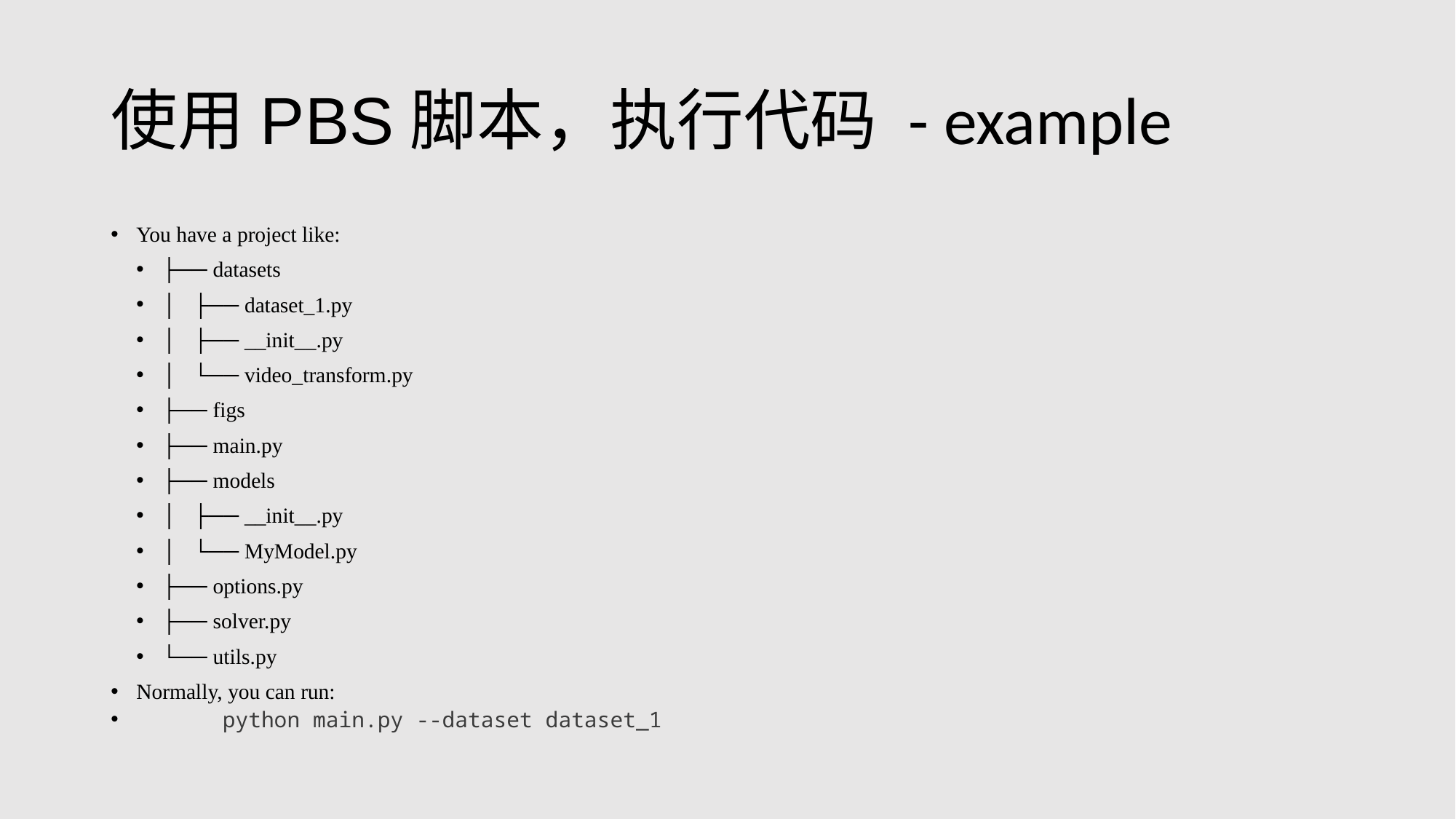

# 使用PBS脚本，执行代码 - example
You have a project like:
├── datasets
│   ├── dataset_1.py
│   ├── __init__.py
│   └── video_transform.py
├── figs
├── main.py
├── models
│   ├── __init__.py
│   └── MyModel.py
├── options.py
├── solver.py
└── utils.py
Normally, you can run:
	python main.py --dataset dataset_1